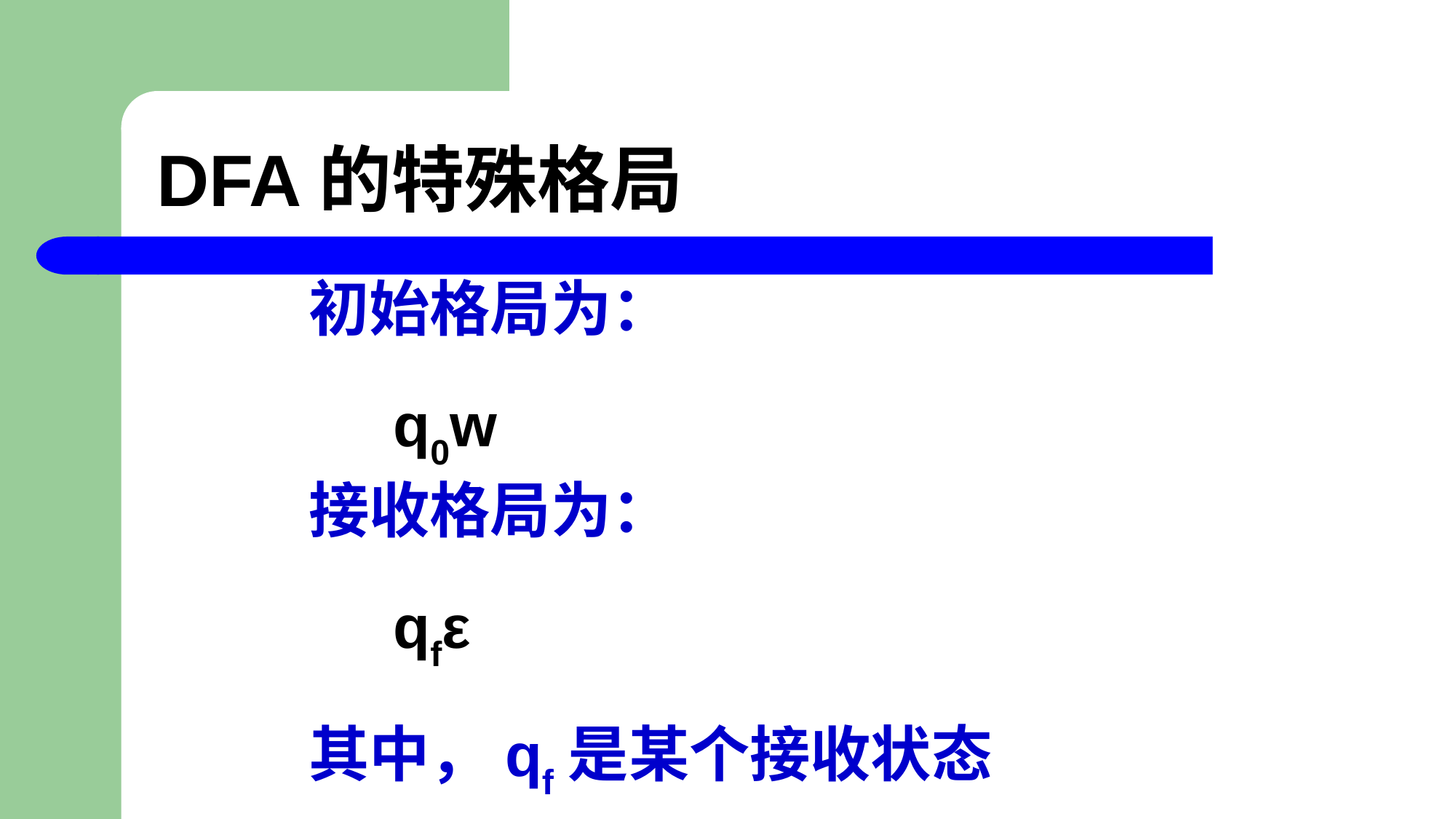

# DFA的特殊格局
初始格局为：
     q0w
接收格局为：
     qfε
其中，qf是某个接收状态